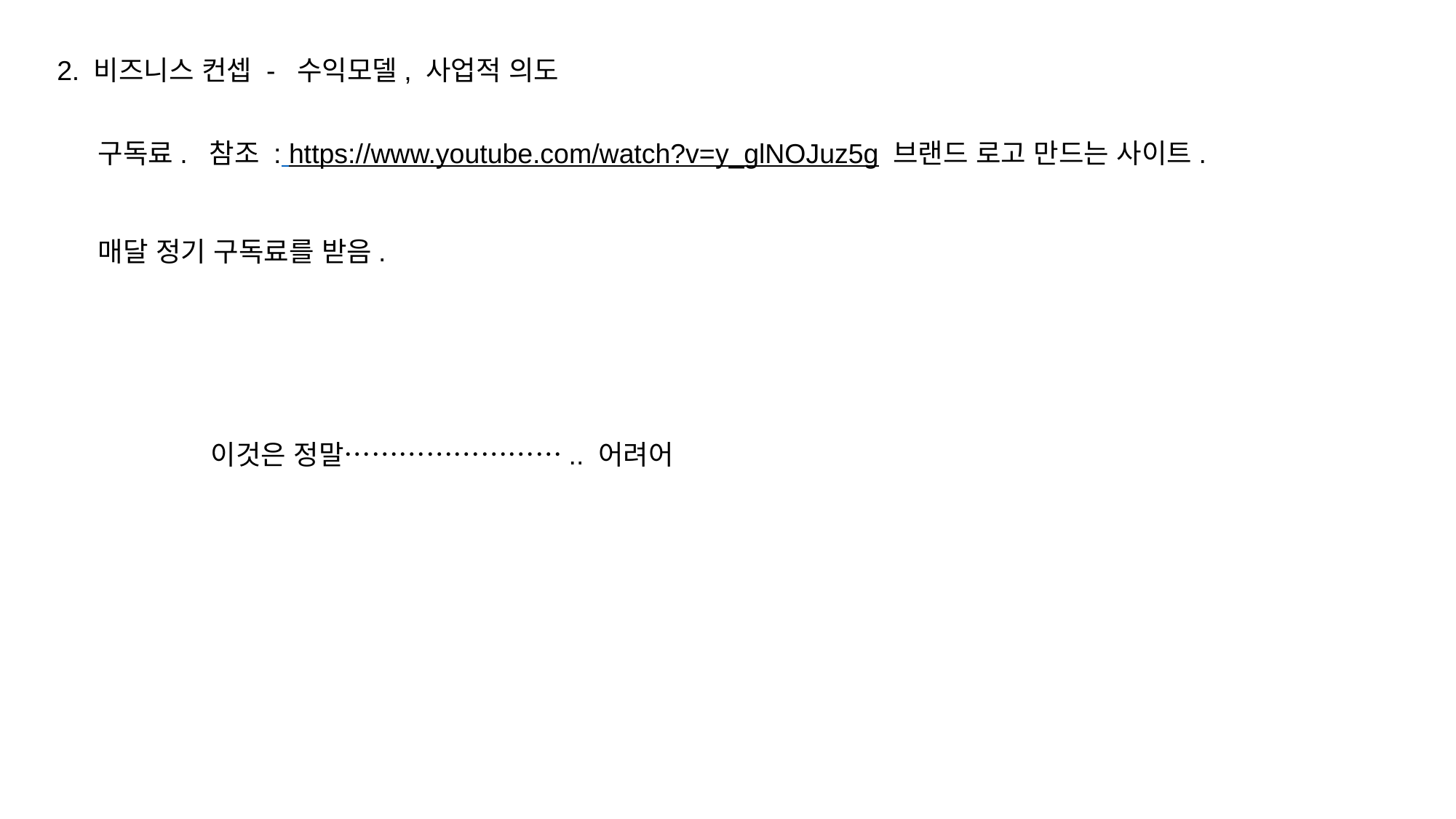

2. 비즈니스 컨셉 -  수익모델, 사업적 의도
구독료.  참조 : https://www.youtube.com/watch?v=y_glNOJuz5g 브랜드 로고 만드는 사이트.

매달 정기 구독료를 받음.

이것은 정말…………………….. 어려어